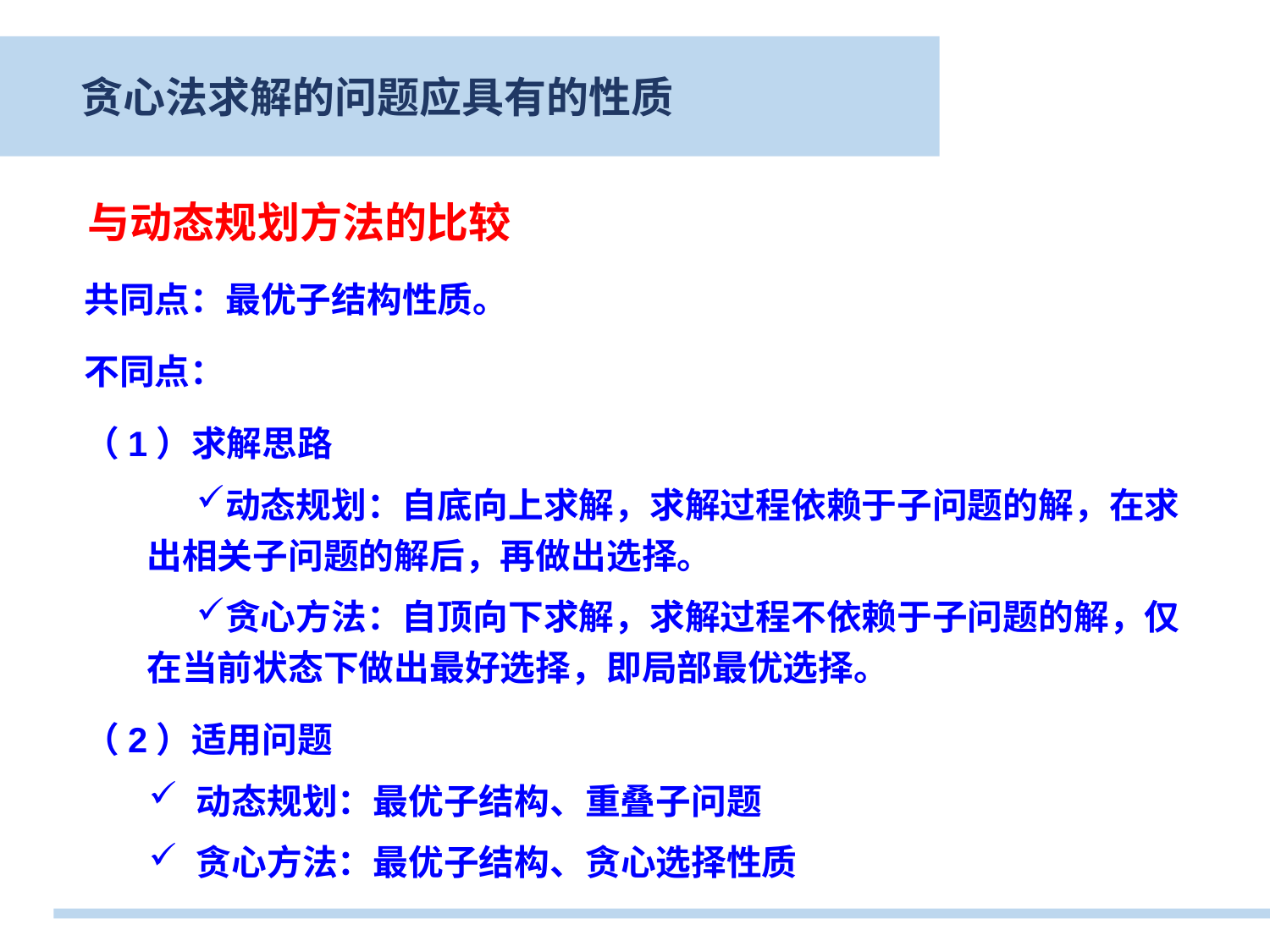

贪心法求解的问题应具有的性质
与动态规划方法的比较
共同点：最优子结构性质。
不同点：
（1）求解思路
动态规划：自底向上求解，求解过程依赖于子问题的解，在求出相关子问题的解后，再做出选择。
贪心方法：自顶向下求解，求解过程不依赖于子问题的解，仅在当前状态下做出最好选择，即局部最优选择。
（2）适用问题
动态规划：最优子结构、重叠子问题
贪心方法：最优子结构、贪心选择性质